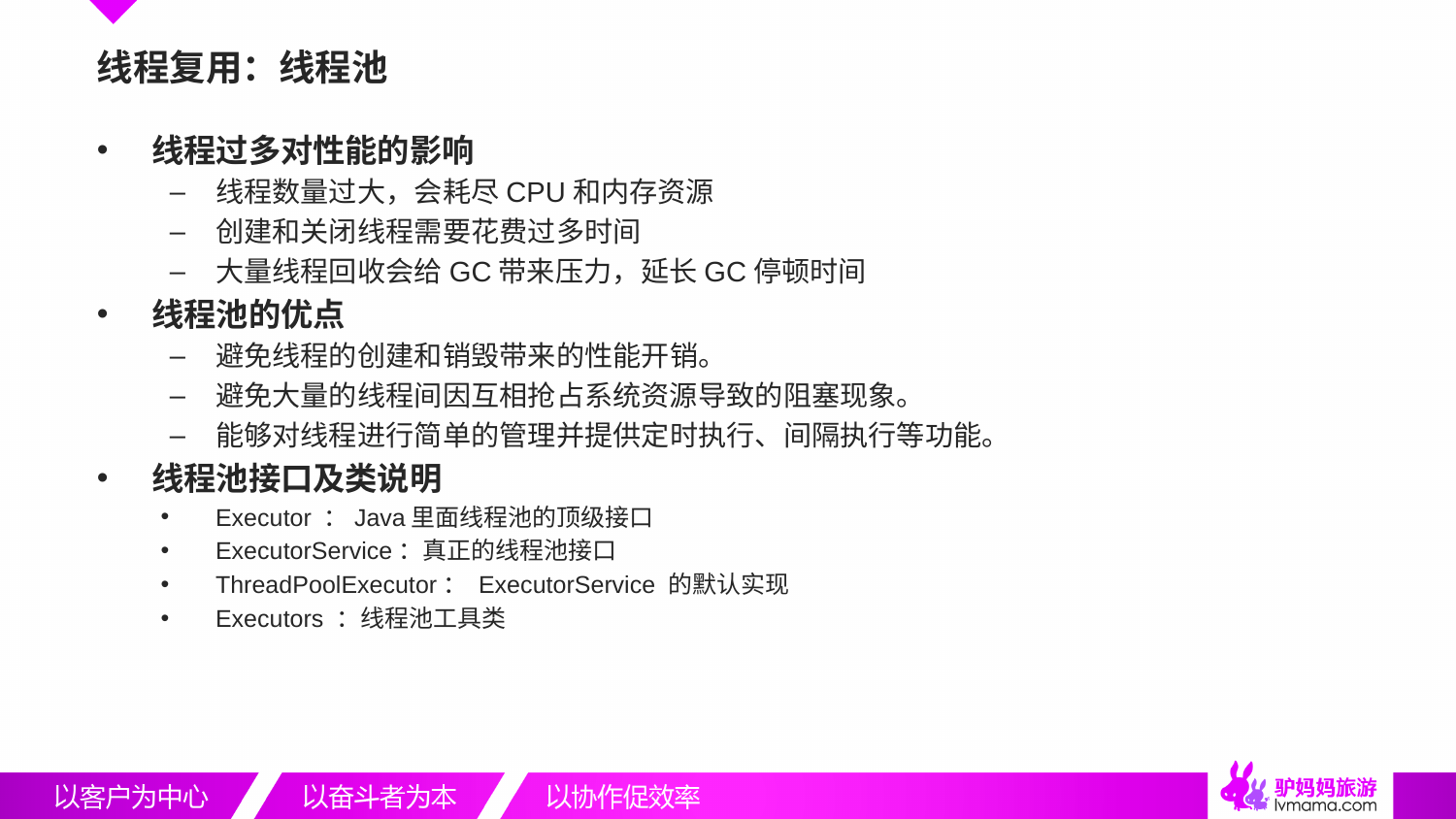

# 线程复用：线程池
线程过多对性能的影响
线程数量过大，会耗尽CPU和内存资源
创建和关闭线程需要花费过多时间
大量线程回收会给GC带来压力，延长GC停顿时间
线程池的优点
避免线程的创建和销毁带来的性能开销。
避免大量的线程间因互相抢占系统资源导致的阻塞现象。
能够对线程进行简单的管理并提供定时执行、间隔执行等功能。
线程池接口及类说明
Executor ：Java里面线程池的顶级接口
ExecutorService：真正的线程池接口
ThreadPoolExecutor： ExecutorService 的默认实现
Executors ：线程池工具类